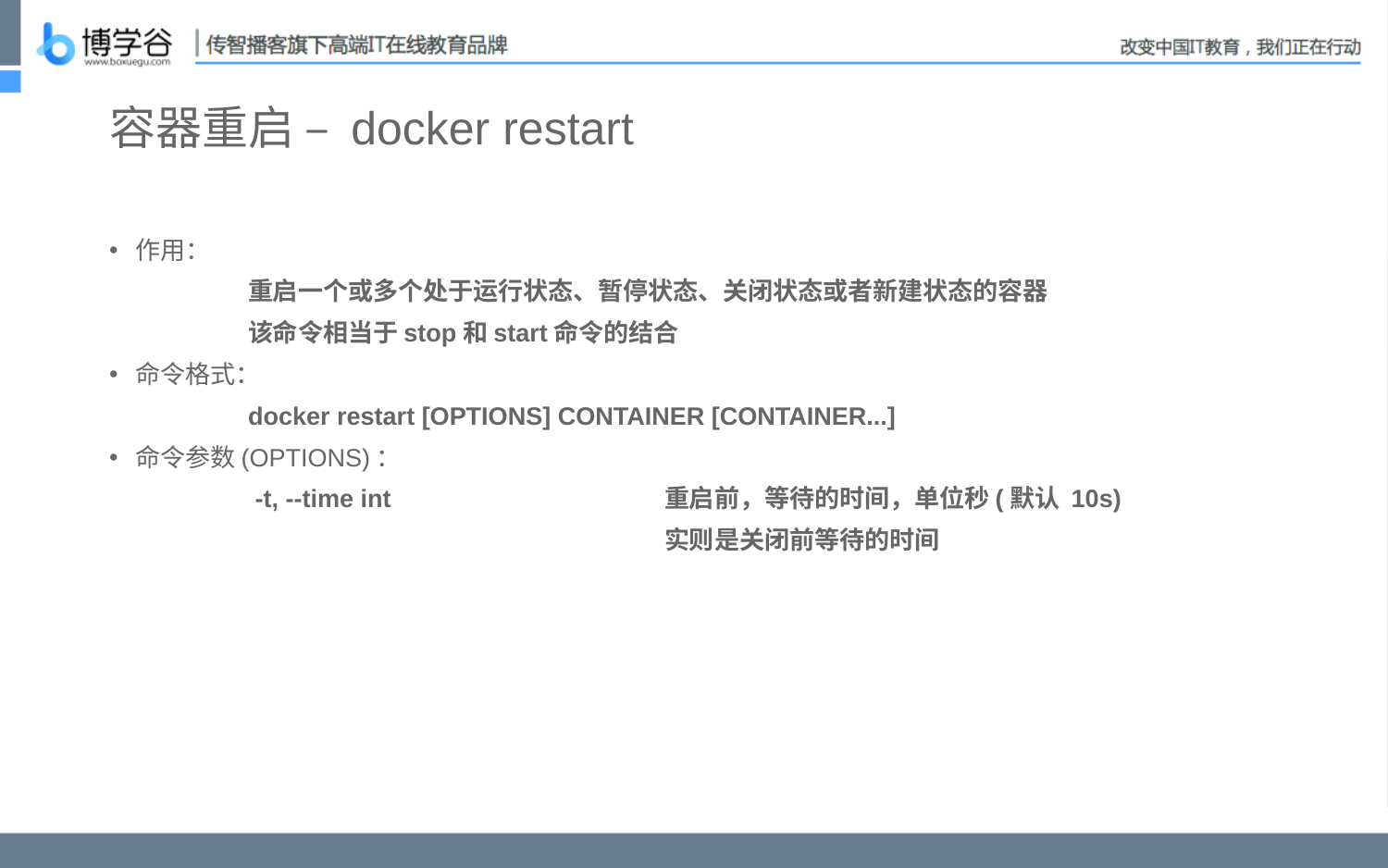

# 容器重启 – docker restart
作用：
	重启一个或多个处于运行状态、暂停状态、关闭状态或者新建状态的容器
	该命令相当于stop和start命令的结合
命令格式：
	docker restart [OPTIONS] CONTAINER [CONTAINER...]
命令参数(OPTIONS)：
	 -t, --time int   		重启前，等待的时间，单位秒(默认 10s)
				实则是关闭前等待的时间